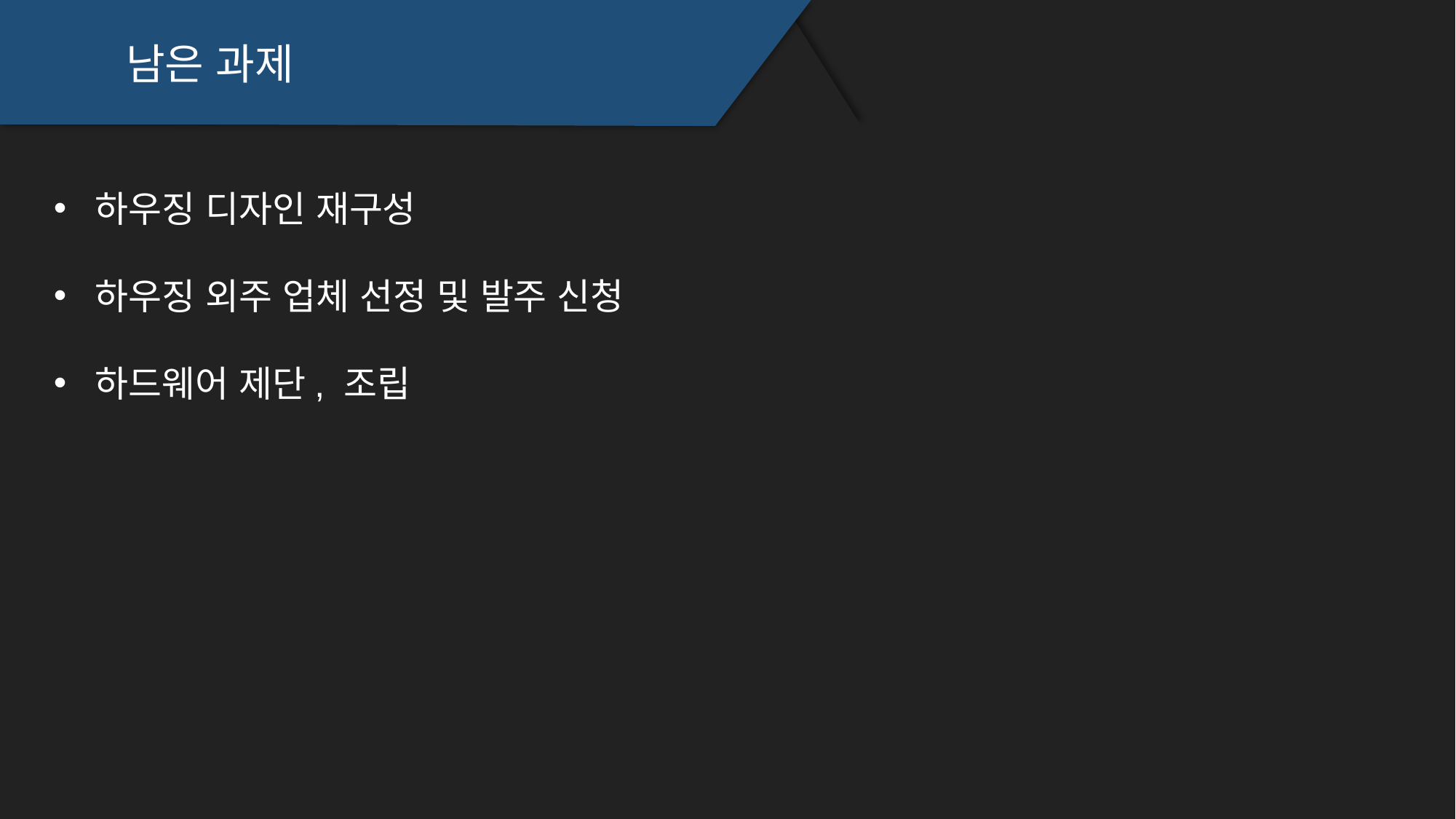

남은 과제
하우징 디자인 재구성

하우징 외주 업체 선정 및 발주 신청

하드웨어 제단, 조립